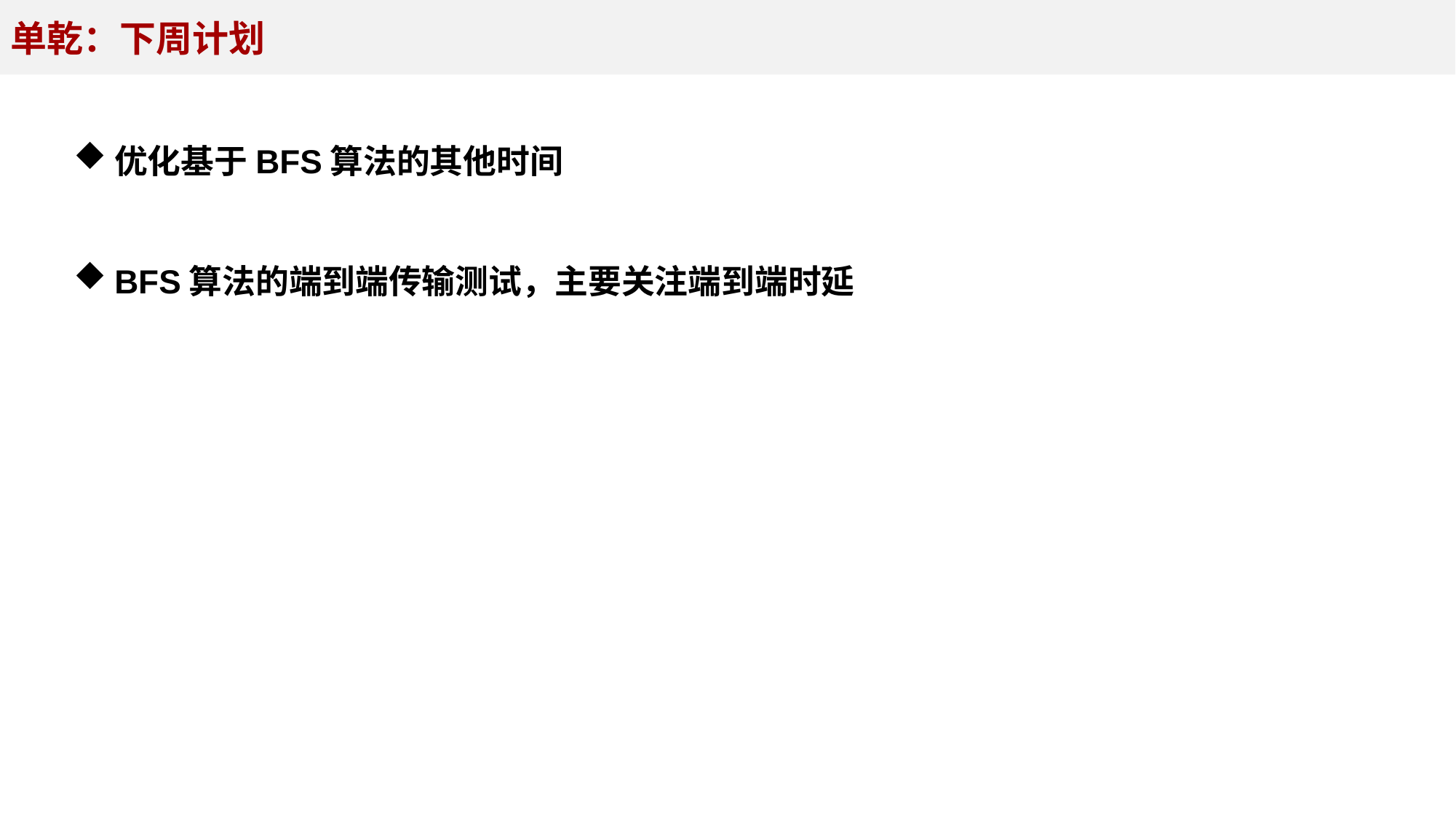

单乾：下周计划

优化基于BFS算法的其他时间

BFS算法的端到端传输测试，主要关注端到端时延